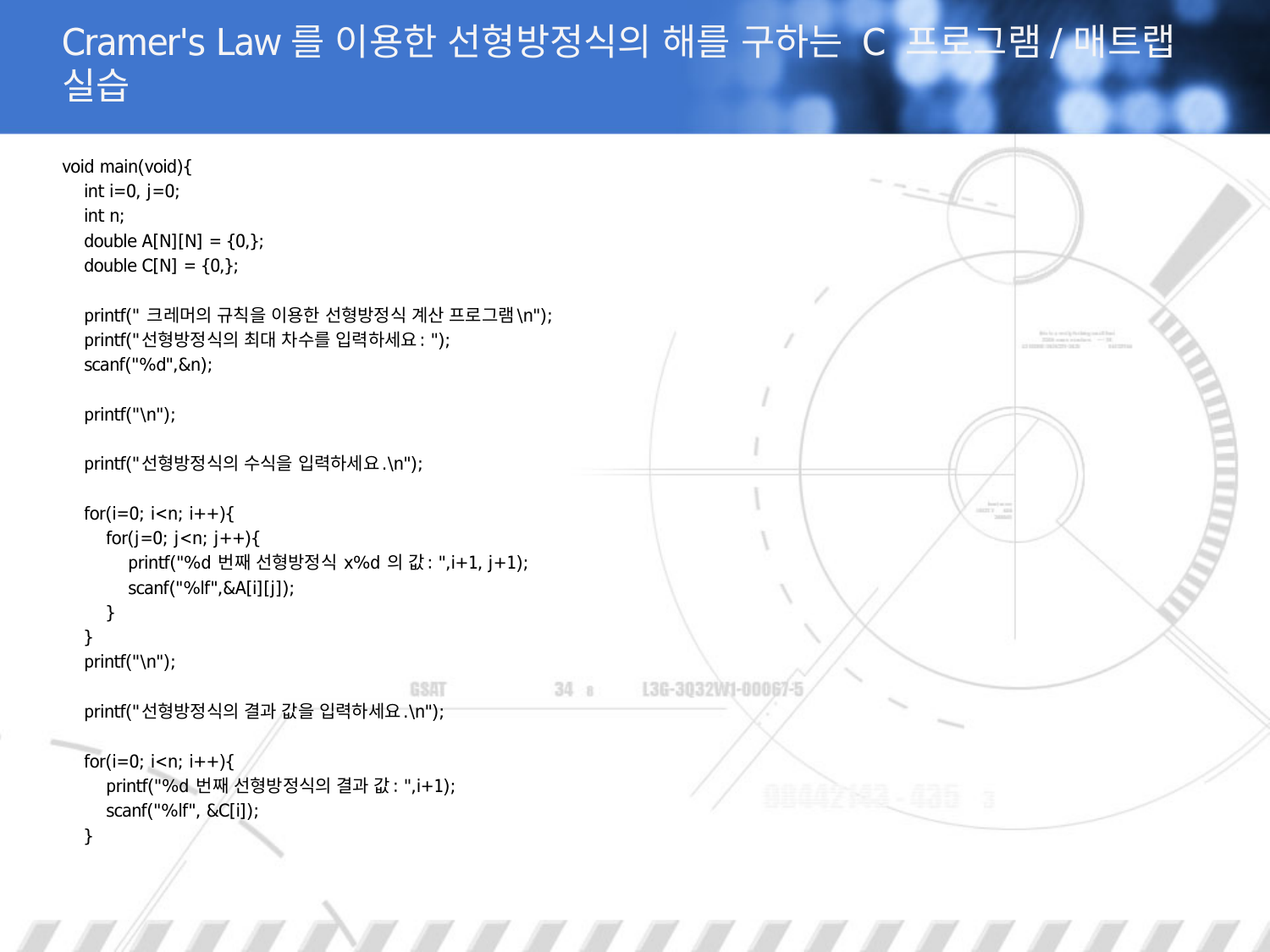

# Cramer's Law를 이용한 선형방정식의 해를 구하는 C 프로그램/매트랩 실습
void main(void){
    int i=0, j=0;
    int n;
    double A[N][N] = {0,};
    double C[N] = {0,};

    printf(" 크레머의 규칙을 이용한 선형방정식 계산 프로그램\n");
    printf("선형방정식의 최대 차수를 입력하세요: ");
    scanf("%d",&n);

    printf("\n");

    printf("선형방정식의 수식을 입력하세요.\n");

    for(i=0; i<n; i++){
        for(j=0; j<n; j++){
            printf("%d 번째 선형방정식 x%d 의 값: ",i+1, j+1);
            scanf("%lf",&A[i][j]);
        }
    }
    printf("\n");

    printf("선형방정식의 결과 값을 입력하세요.\n");

    for(i=0; i<n; i++){
        printf("%d 번째 선형방정식의 결과 값: ",i+1);
        scanf("%lf", &C[i]);
    }